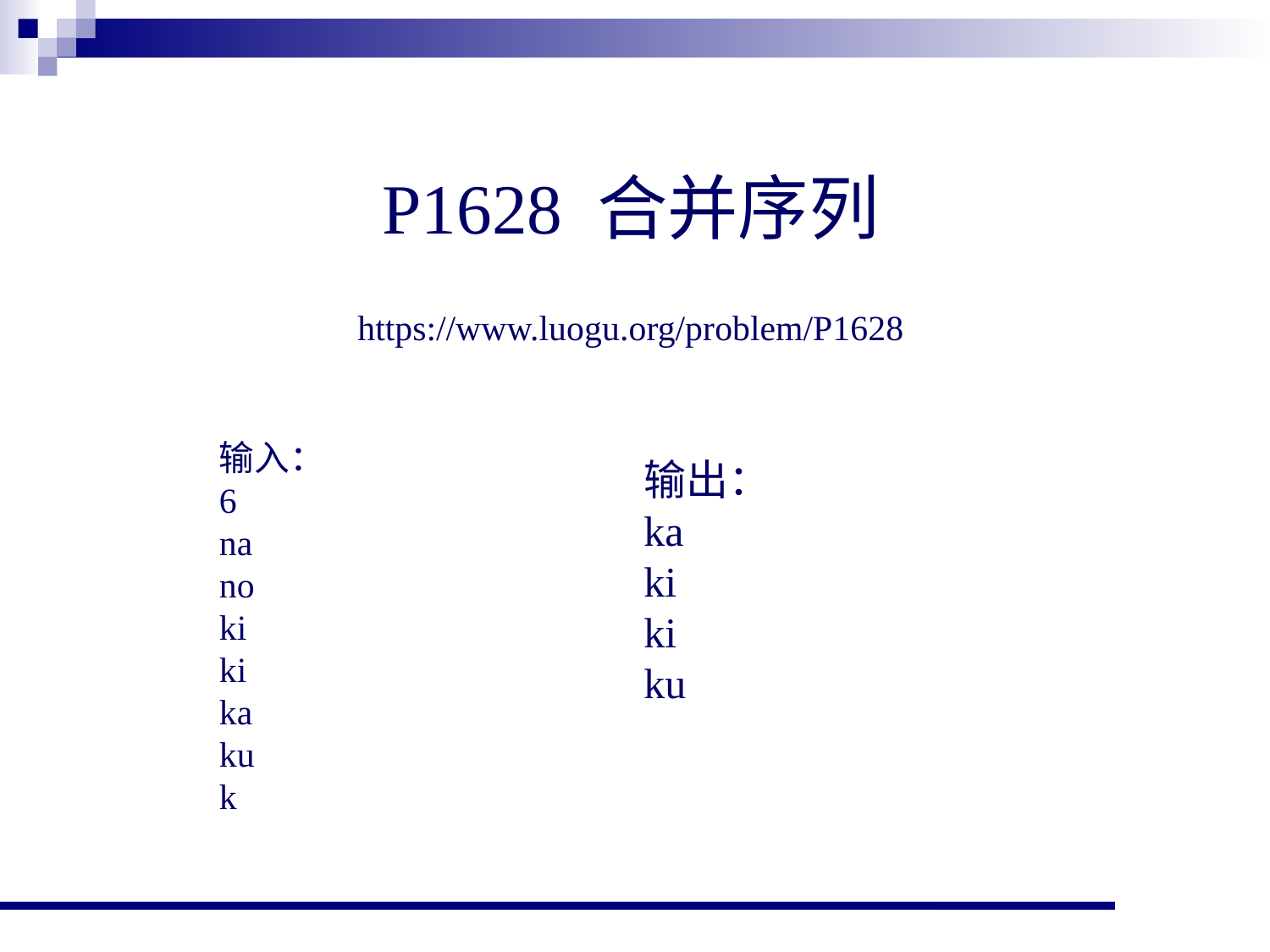

P1628 合并序列
https://www.luogu.org/problem/P1628
输入：
6
na
no
ki
ki
ka
ku
k
输出：
ka
ki
ki
ku